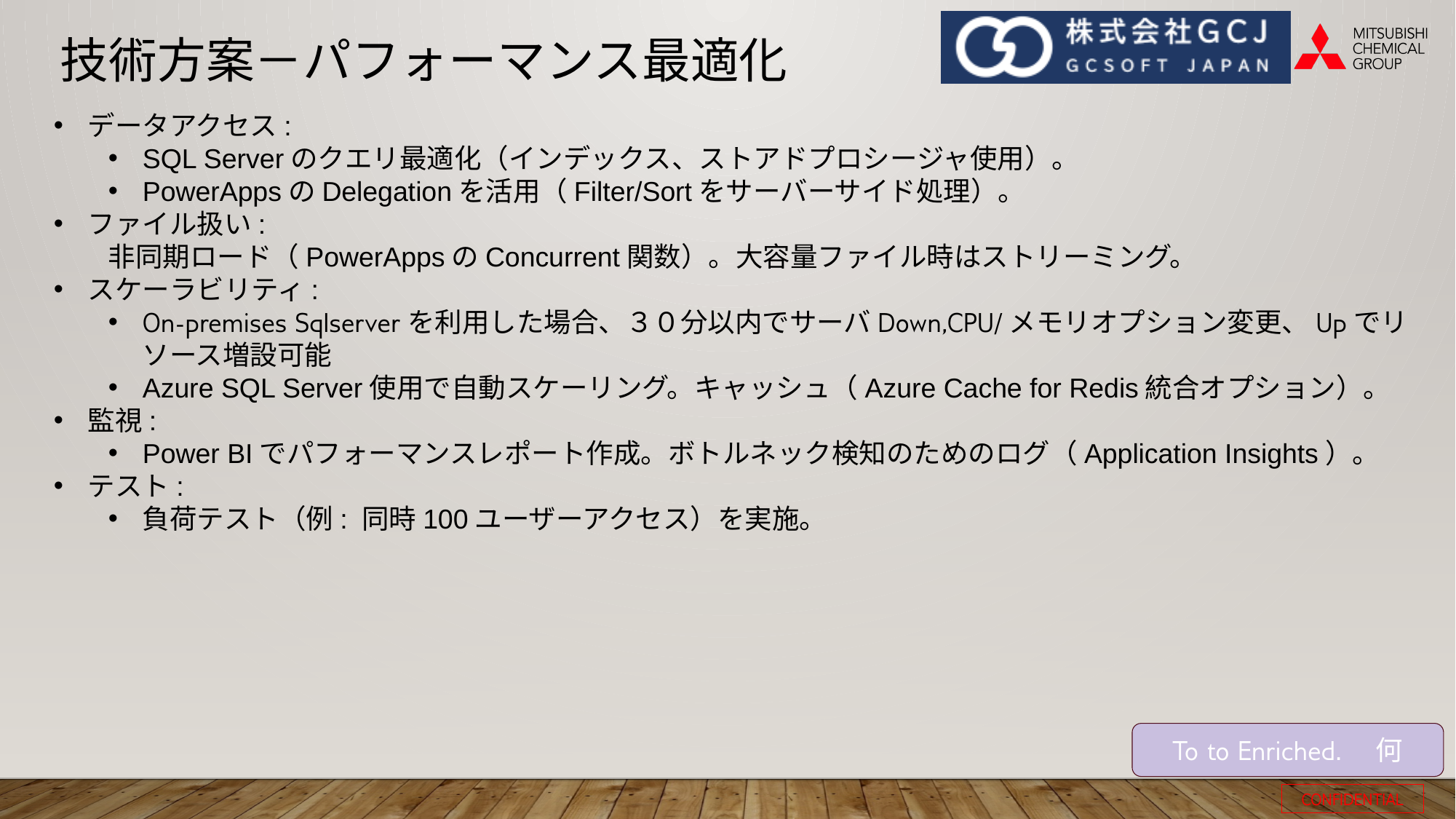

# 技術方案－パフォーマンス最適化
データアクセス:
SQL Serverのクエリ最適化（インデックス、ストアドプロシージャ使用）。
PowerAppsのDelegationを活用（Filter/Sortをサーバーサイド処理）。
ファイル扱い:
非同期ロード（PowerAppsのConcurrent関数）。大容量ファイル時はストリーミング。
スケーラビリティ:
On-premises Sqlserverを利用した場合、３０分以内でサーバDown,CPU/メモリオプション変更、Upでリソース増設可能
Azure SQL Server使用で自動スケーリング。キャッシュ（Azure Cache for Redis統合オプション）。
監視:
Power BIでパフォーマンスレポート作成。ボトルネック検知のためのログ（Application Insights）。
テスト:
負荷テスト（例: 同時100ユーザーアクセス）を実施。

To to Enriched.　何